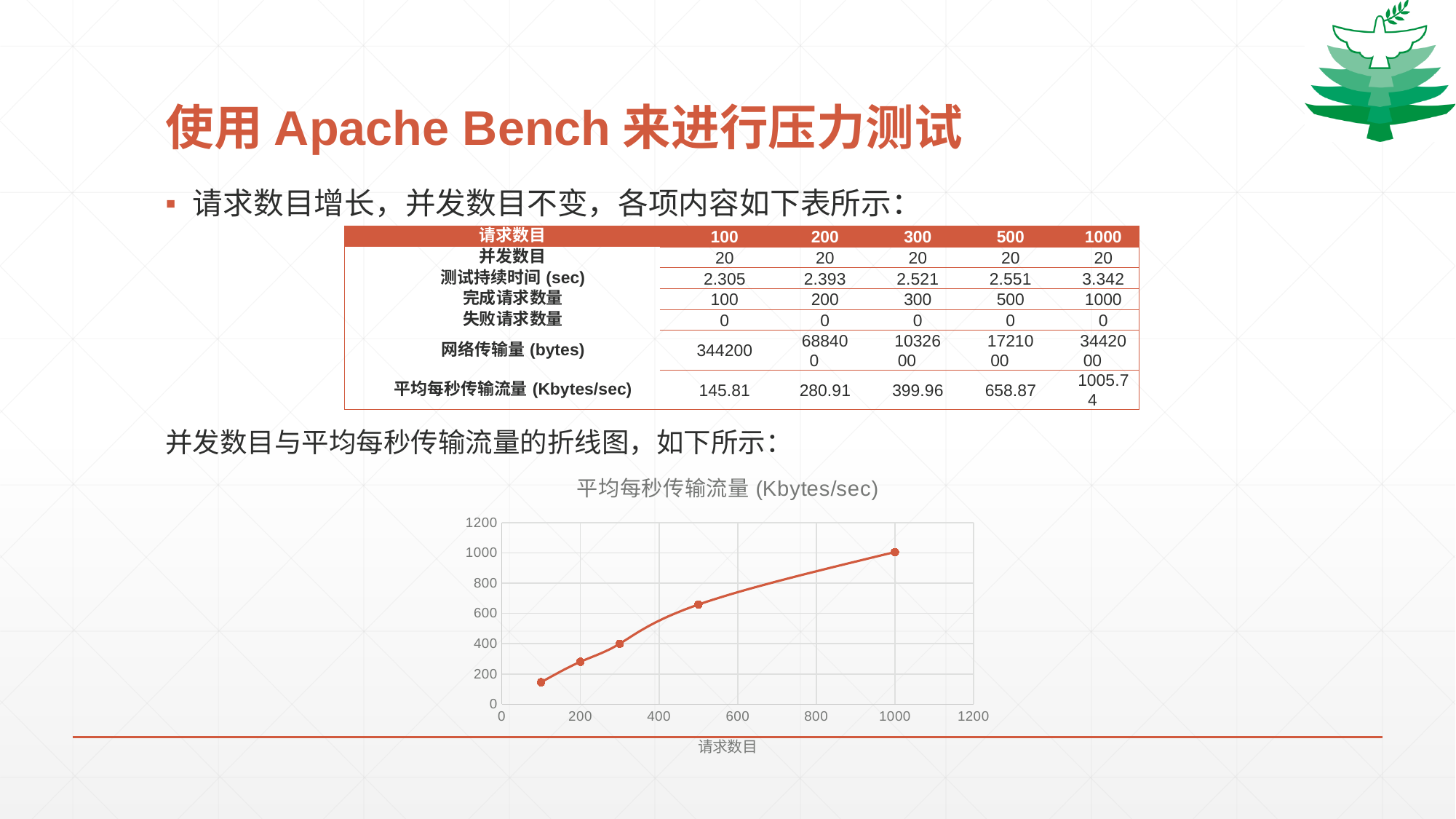

# 使用Apache Bench来进行压力测试
请求数目增长，并发数目不变，各项内容如下表所示：

并发数目与平均每秒传输流量的折线图，如下所示：
| 请求数目 | 100 | 200 | 300 | 500 | 1000 |
| --- | --- | --- | --- | --- | --- |
| 并发数目 | 20 | 20 | 20 | 20 | 20 |
| 测试持续时间(sec) | 2.305 | 2.393 | 2.521 | 2.551 | 3.342 |
| 完成请求数量 | 100 | 200 | 300 | 500 | 1000 |
| 失败请求数量 | 0 | 0 | 0 | 0 | 0 |
| 网络传输量(bytes) | 344200 | 688400 | 1032600 | 1721000 | 3442000 |
| 平均每秒传输流量(Kbytes/sec) | 145.81 | 280.91 | 399.96 | 658.87 | 1005.74 |

### Chart:

| Category | 平均每秒传输流量(Kbytes/sec) |
|---|---|